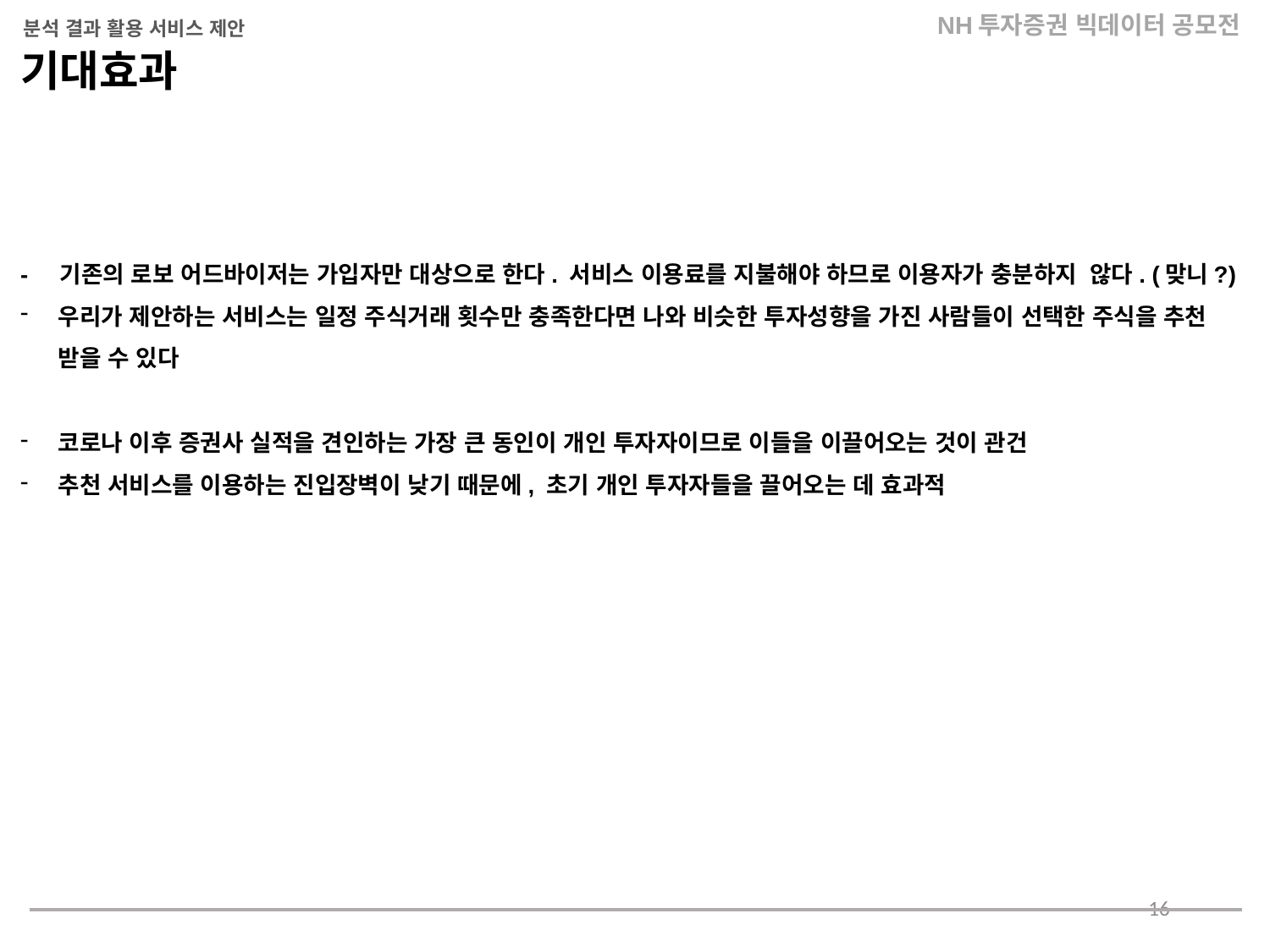

NH투자증권 빅데이터 공모전
분석 결과 활용 서비스 제안
기대효과
-    기존의 로보 어드바이저는 가입자만 대상으로 한다. 서비스 이용료를 지불해야 하므로 이용자가 충분하지  않다. (맞니?)
우리가 제안하는 서비스는 일정 주식거래 횟수만 충족한다면 나와 비슷한 투자성향을 가진 사람들이 선택한 주식을 추천 받을 수 있다

코로나 이후 증권사 실적을 견인하는 가장 큰 동인이 개인 투자자이므로 이들을 이끌어오는 것이 관건
추천 서비스를 이용하는 진입장벽이 낮기 때문에, 초기 개인 투자자들을 끌어오는 데 효과적

16